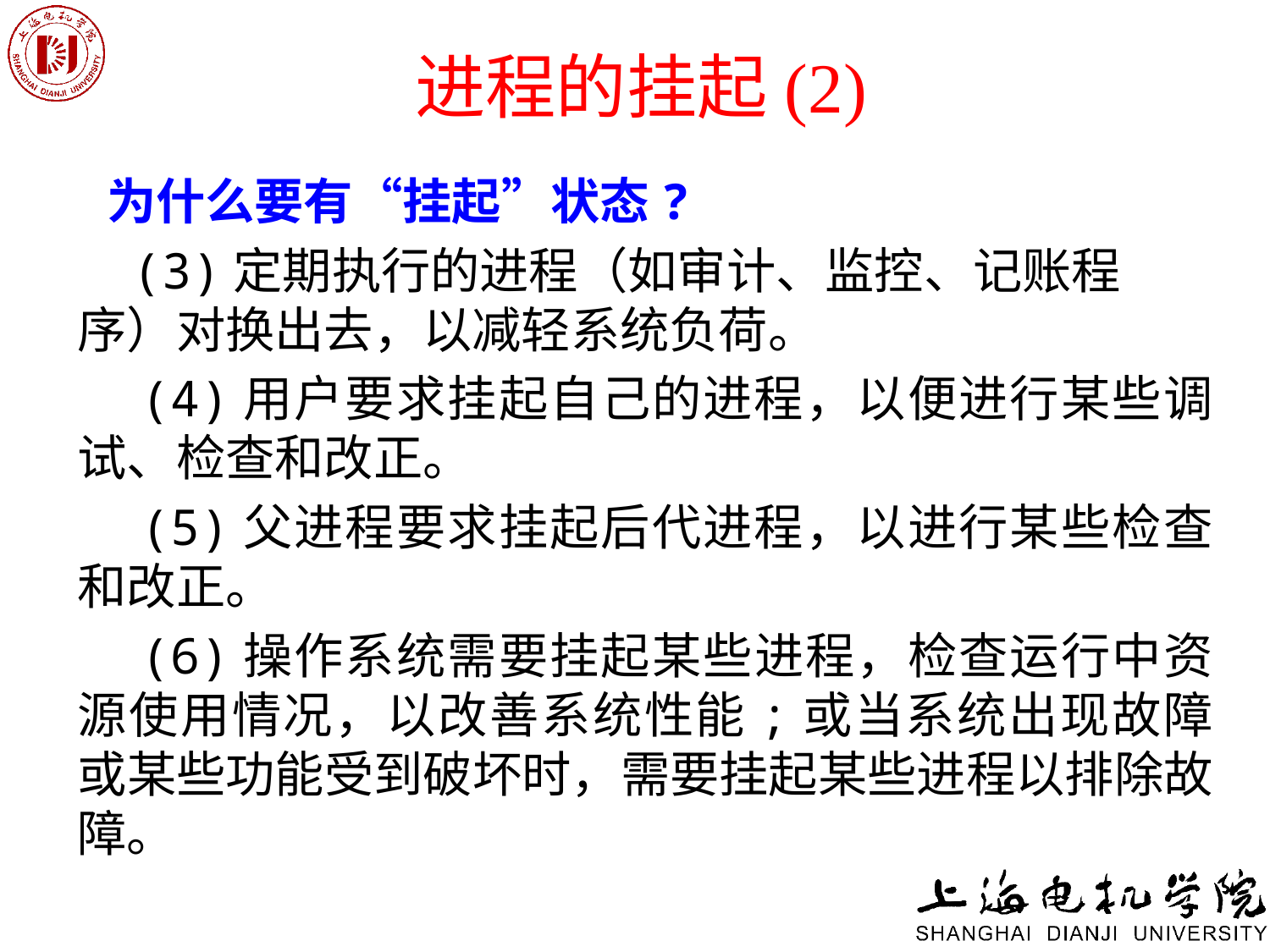

# 进程的挂起(2)
  为什么要有“挂起”状态?
  (3)定期执行的进程（如审计、监控、记账程序）对换出去，以减轻系统负荷。
  (4)用户要求挂起自己的进程，以便进行某些调试、检查和改正。
  (5)父进程要求挂起后代进程，以进行某些检查和改正。
  (6)操作系统需要挂起某些进程，检查运行中资源使用情况，以改善系统性能;或当系统出现故障或某些功能受到破坏时，需要挂起某些进程以排除故障。